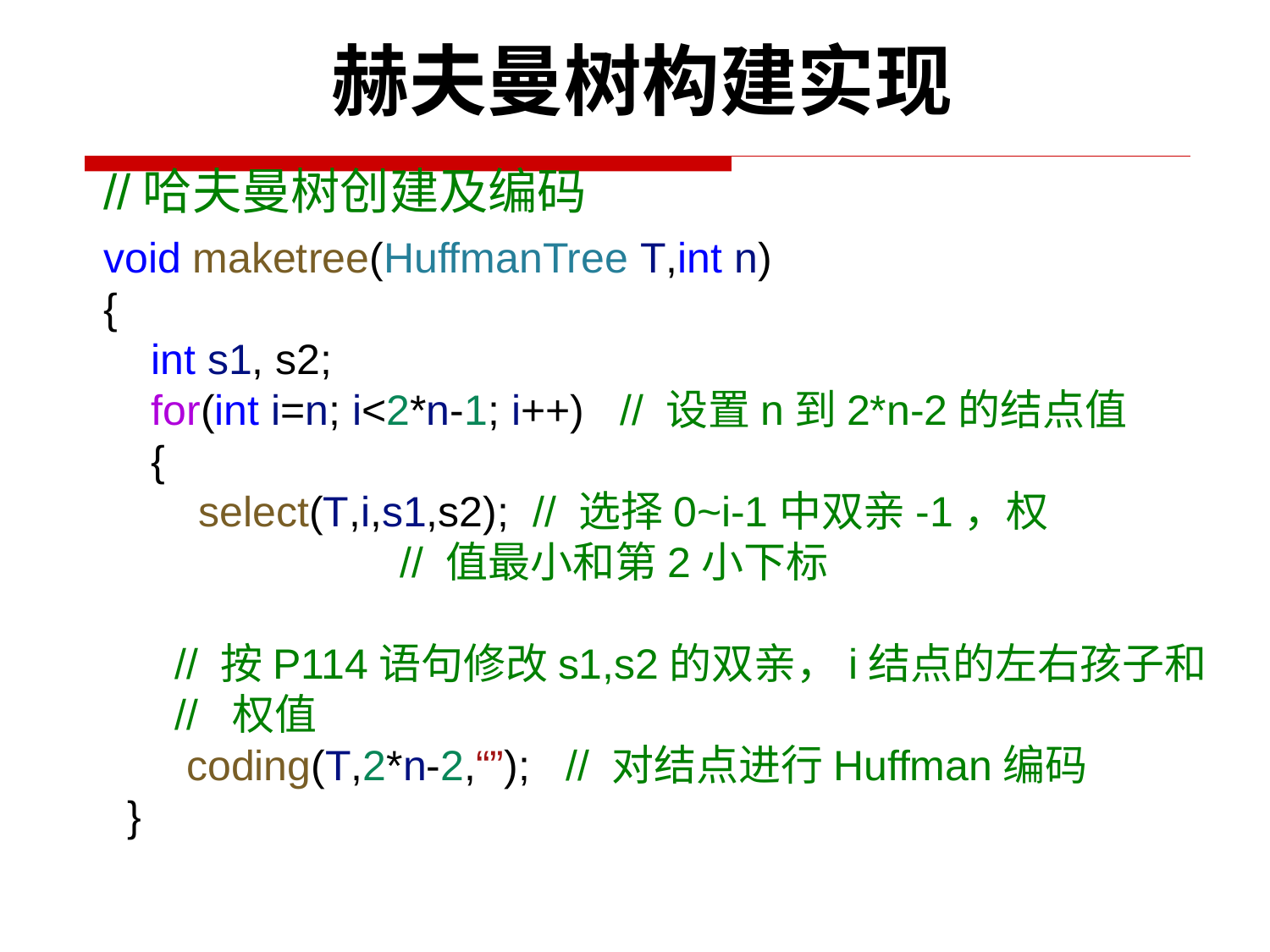

赫夫曼树构建实现
//哈夫曼树创建及编码
void maketree(HuffmanTree T,int n)
{
    int s1, s2;
    for(int i=n; i<2*n-1; i++)   // 设置n到2*n-2的结点值
    {
        select(T,i,s1,s2);  // 选择0~i-1中双亲-1，权
                         // 值最小和第2小下标

      // 按P114语句修改s1,s2的双亲，i结点的左右孩子和
      //  权值
       coding(T,2*n-2,“”);   // 对结点进行Huffman编码
  }